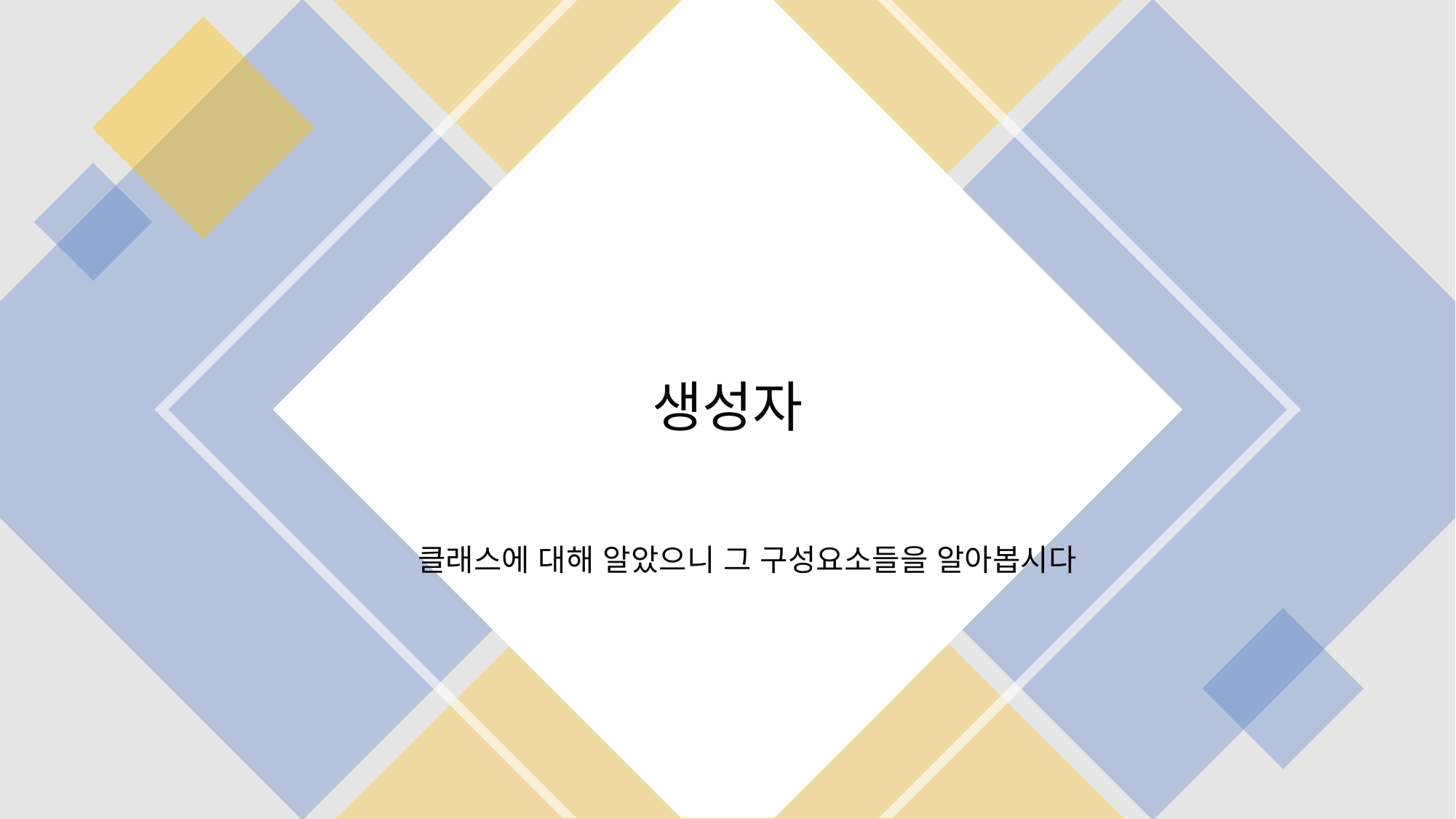

# 생성자

클래스에 대해 알았으니 그 구성요소들을 알아봅시다